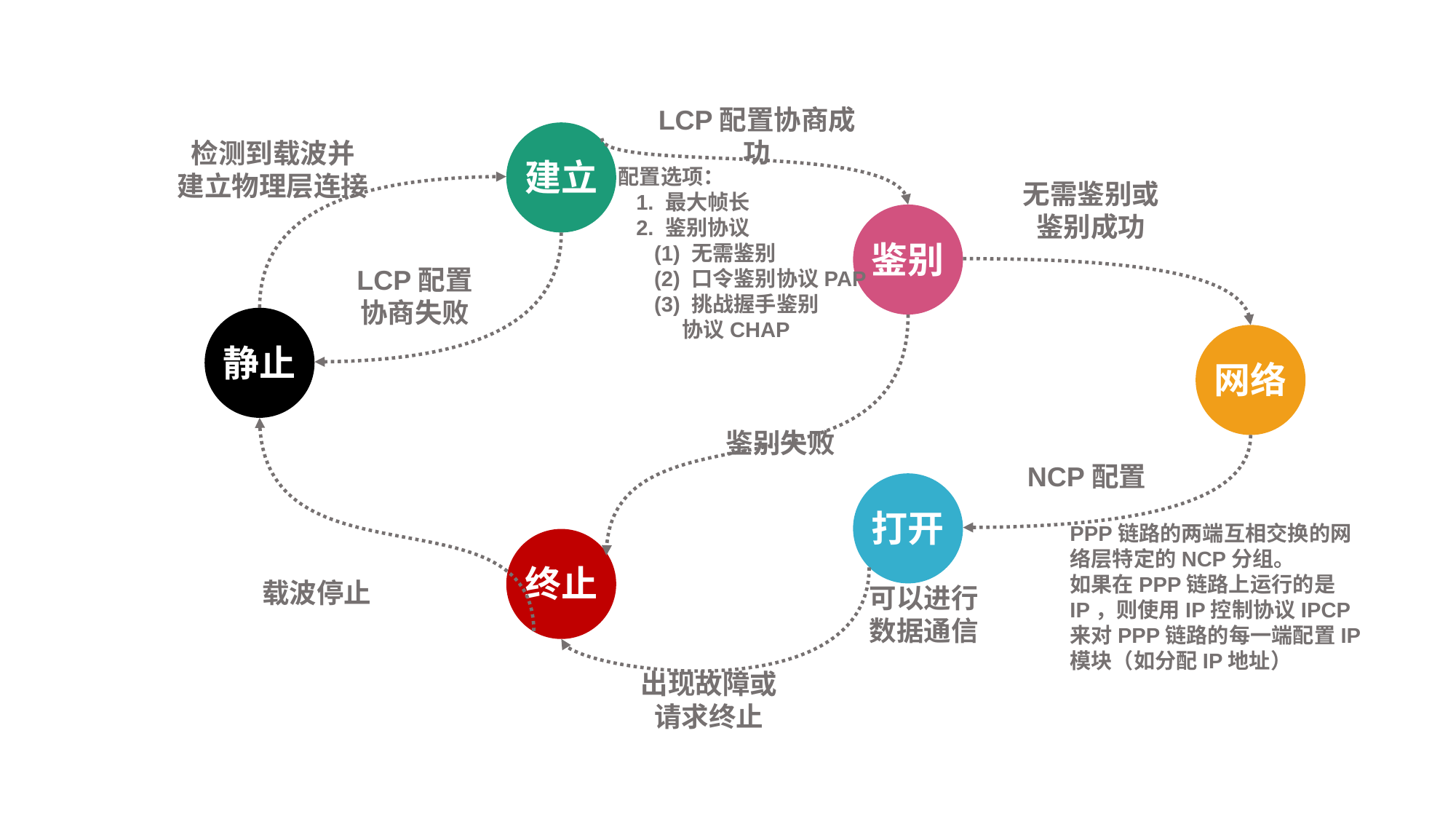

LCP配置协商成功

建立
检测到载波并
建立物理层连接
配置选项：
   1. 最大帧长
   2. 鉴别协议
      (1) 无需鉴别
      (2) 口令鉴别协议PAP
      (3) 挑战握手鉴别
            协议CHAP
无需鉴别或
鉴别成功

鉴别
LCP配置
协商失败

静止

网络
鉴别失败
NCP配置

打开
PPP链路的两端互相交换的网络层特定的NCP分组。
如果在PPP链路上运行的是IP，则使用IP控制协议IPCP来对PPP链路的每一端配置IP模块（如分配IP地址）

终止
载波停止
可以进行
数据通信
出现故障或
请求终止